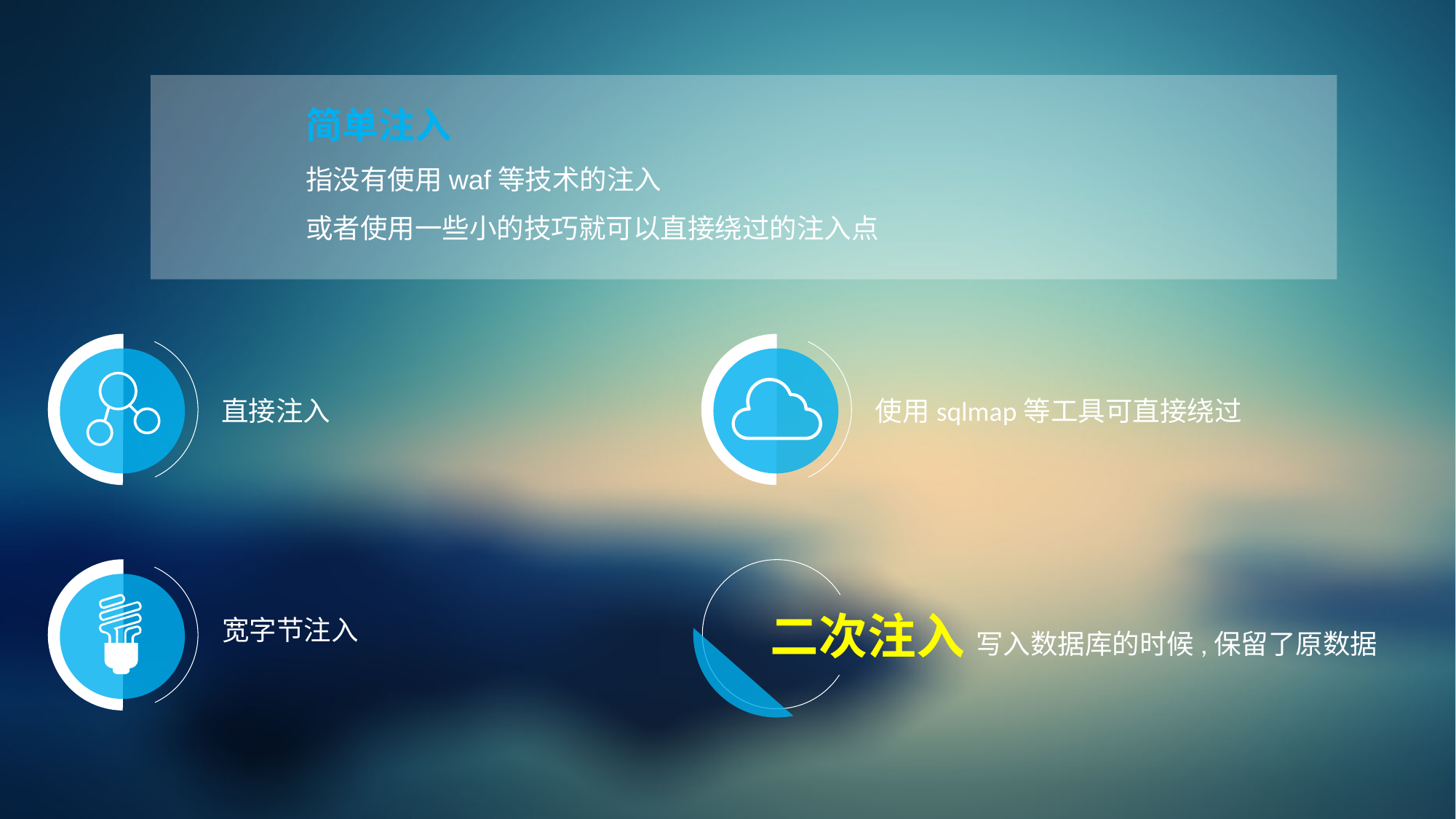

简单注入
指没有使用waf等技术的注入
或者使用一些小的技巧就可以直接绕过的注入点

直接注入
使用sqlmap等工具可直接绕过

二次注入 写入数据库的时候,保留了原数据
宽字节注入